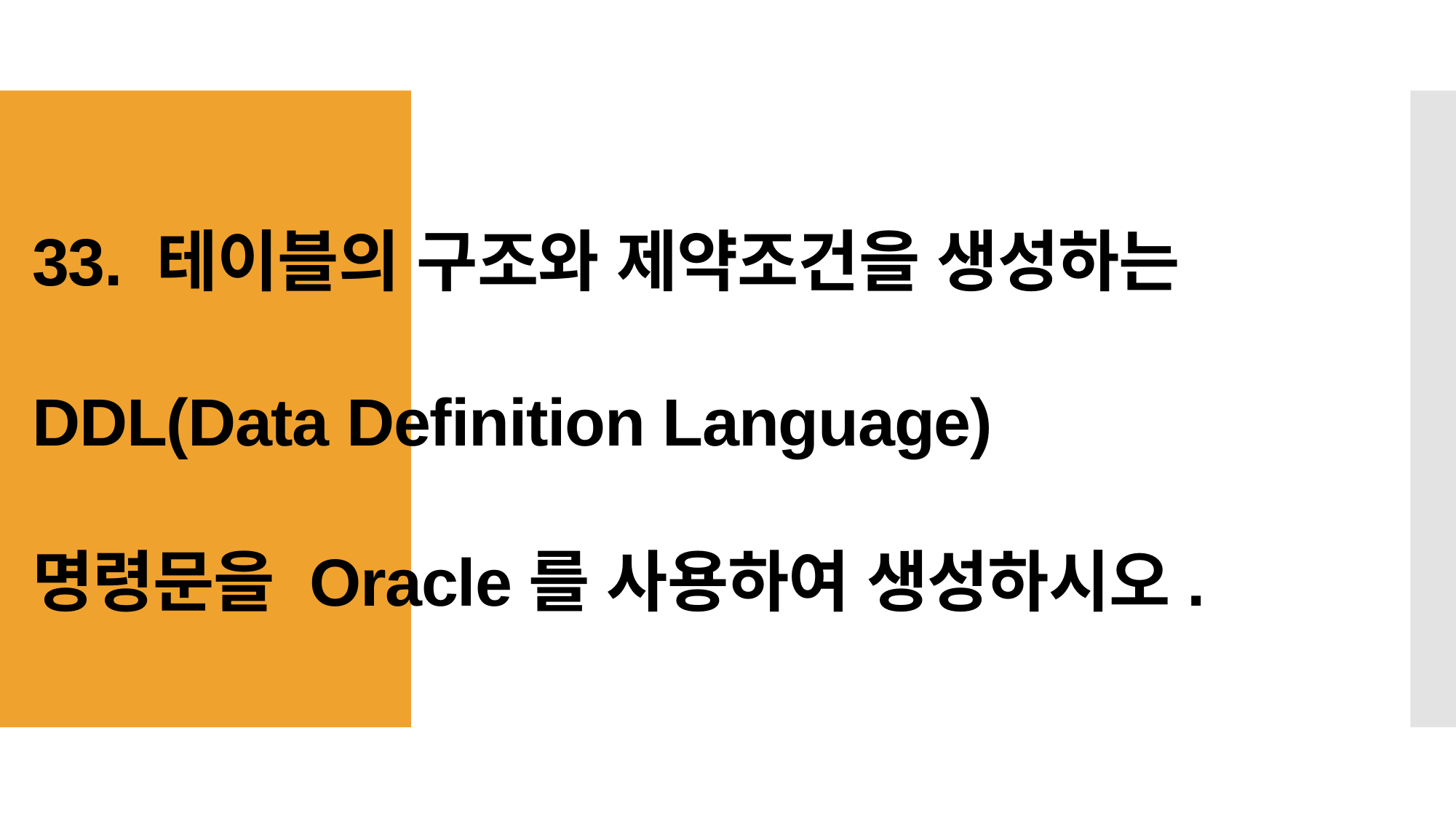

# 33. 테이블의 구조와 제약조건을 생성하는 DDL(Data Definition Language) 명령문을 Oracle를 사용하여 생성하시오.